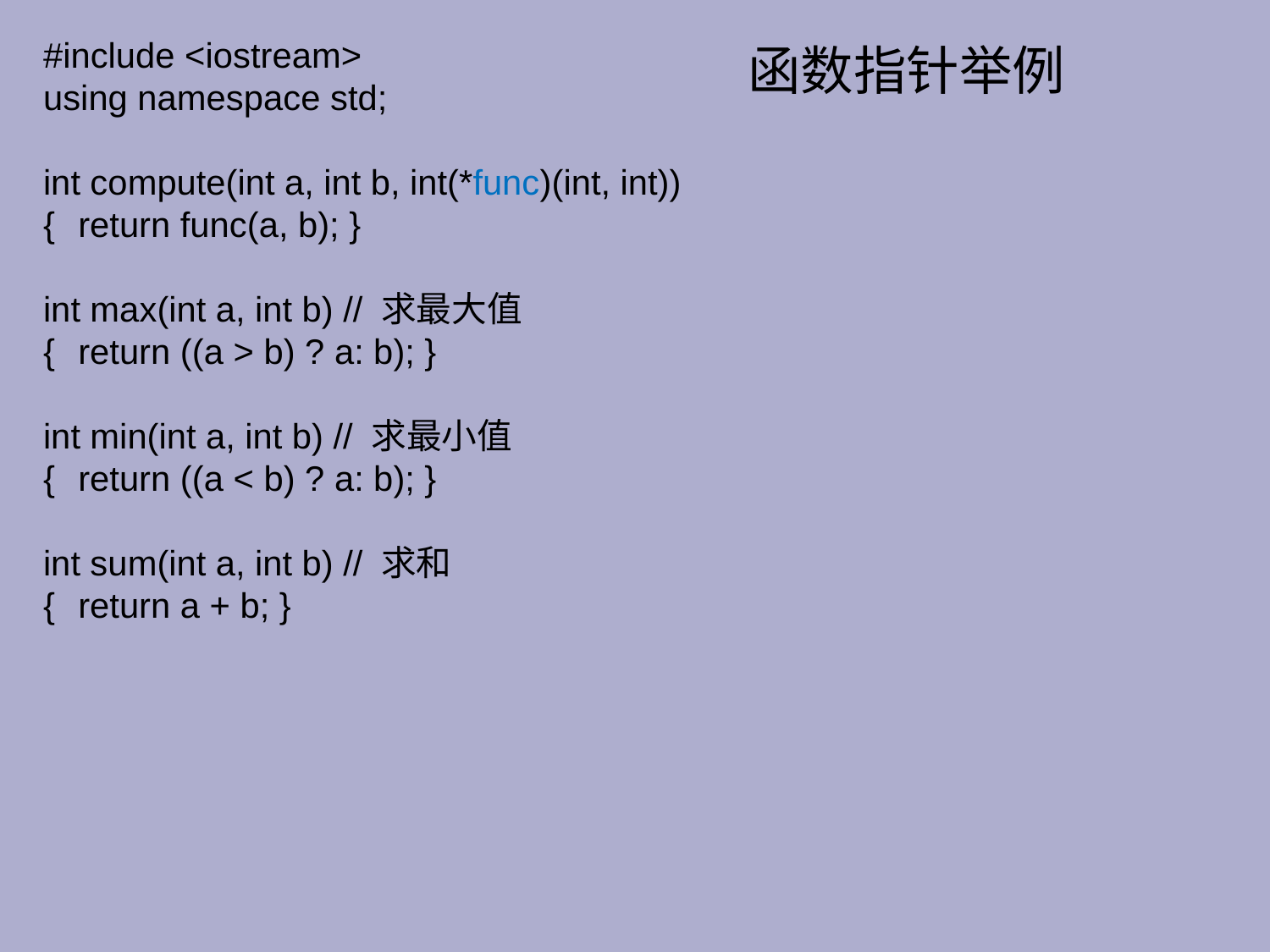

# 函数指针举例
#include <iostream>
using namespace std;

int compute(int a, int b, int(*func)(int, int))
{	return func(a, b); }

int max(int a, int b) // 求最大值
{	return ((a > b) ? a: b); }

int min(int a, int b) // 求最小值
{	return ((a < b) ? a: b); }

int sum(int a, int b) // 求和
{	return a + b; }